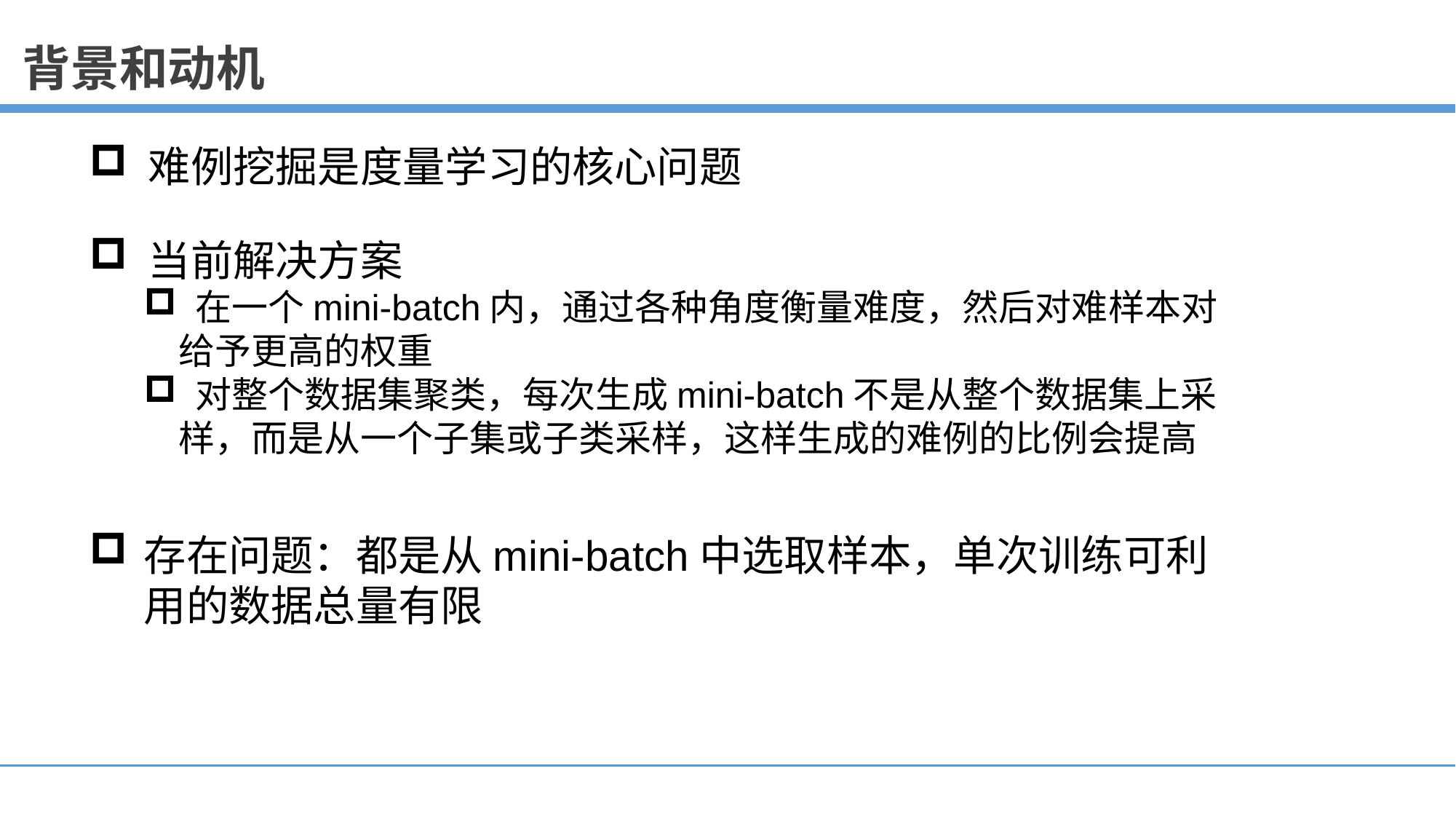

背景和动机
 难例挖掘是度量学习的核心问题
 当前解决方案
 在一个mini-batch内，通过各种角度衡量难度，然后对难样本对给予更高的权重
 对整个数据集聚类，每次生成mini-batch不是从整个数据集上采样，而是从一个子集或子类采样，这样生成的难例的比例会提高
存在问题：都是从mini-batch中选取样本，单次训练可利用的数据总量有限